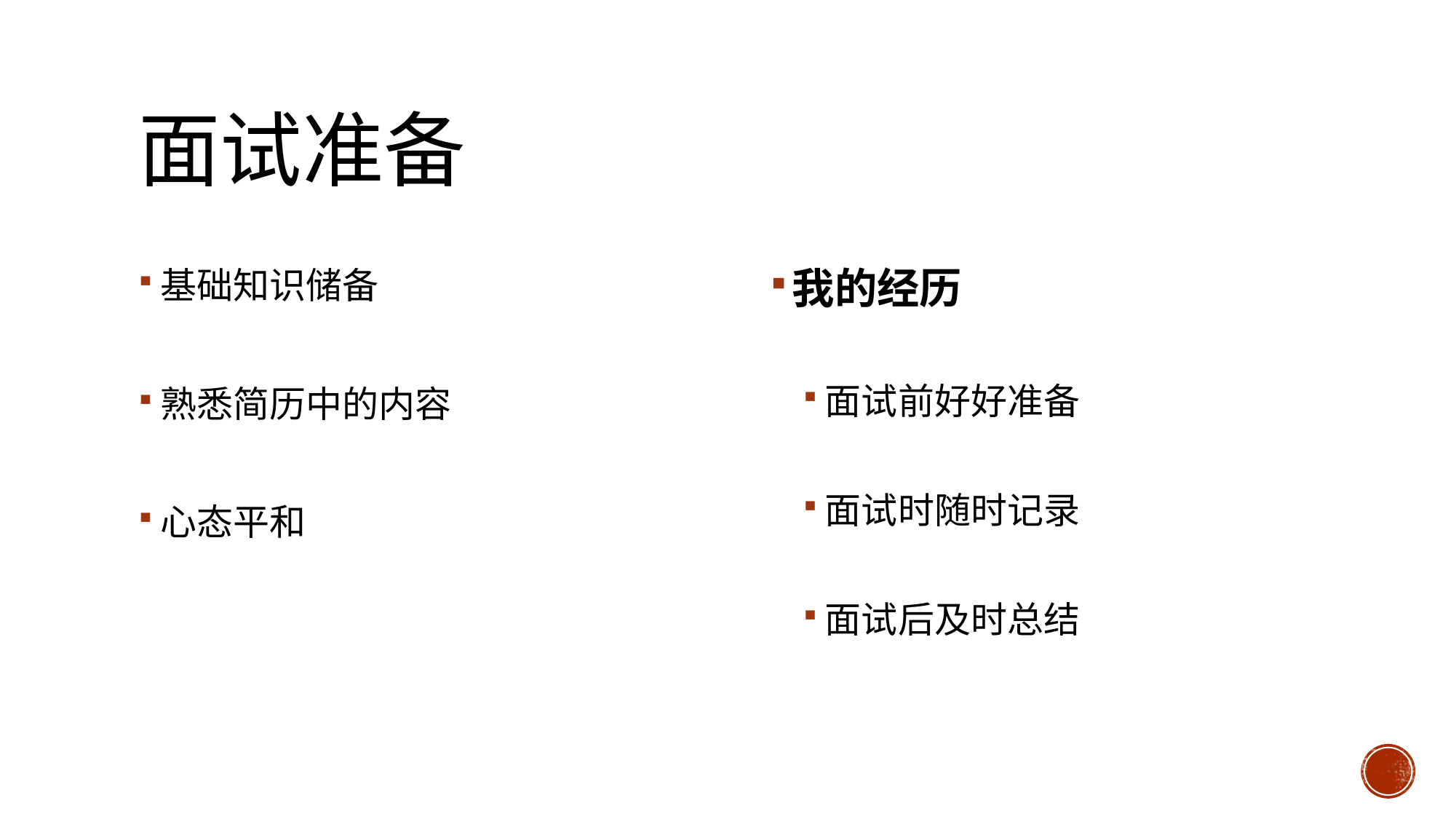

# 面试准备
基础知识储备

熟悉简历中的内容

心态平和

我的经历

面试前好好准备

面试时随时记录

面试后及时总结